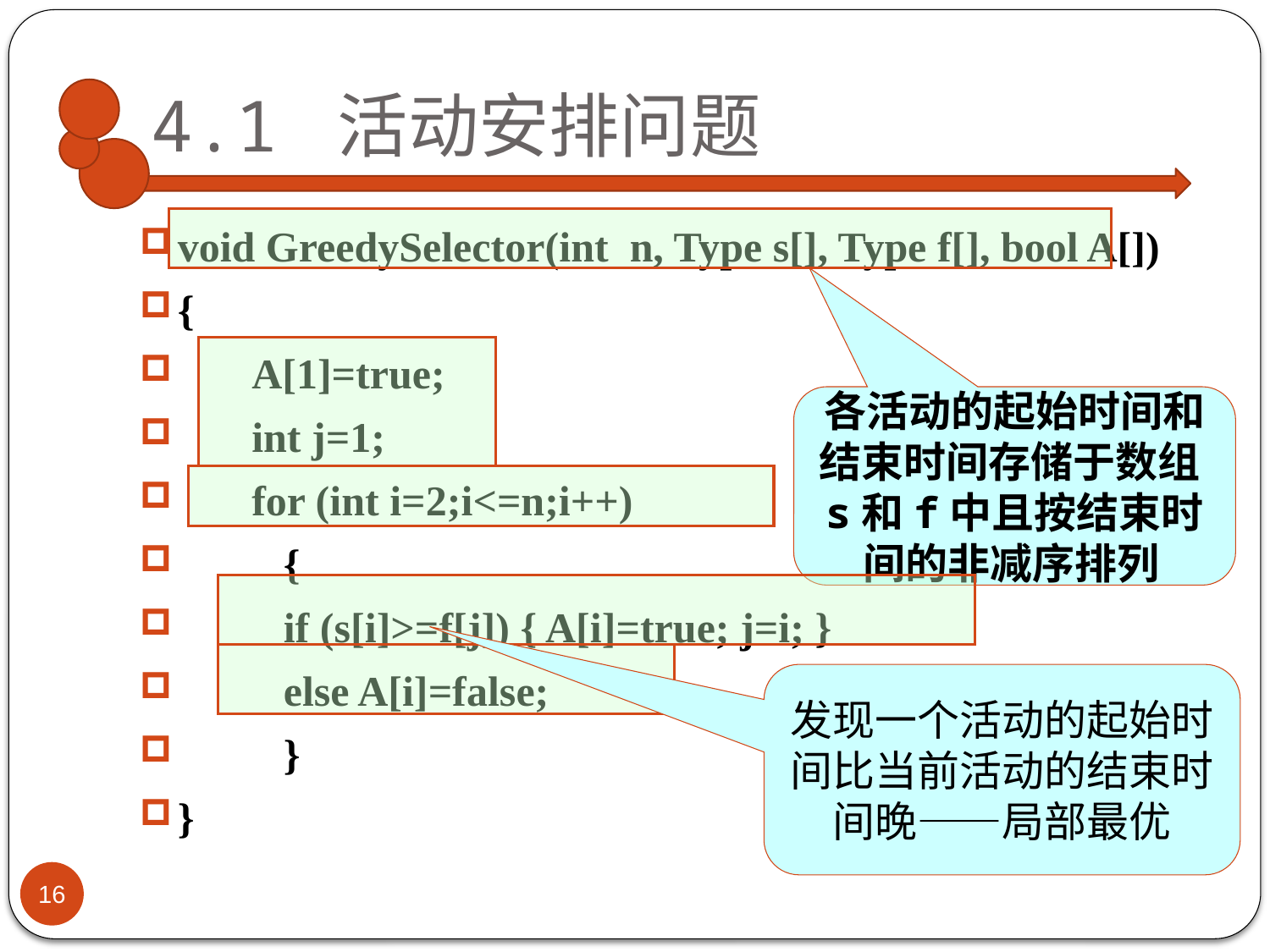

# 4.1 活动安排问题

void GreedySelector(int  n, Type s[], Type f[], bool A[])
{
       A[1]=true;
       int j=1;
       for (int i=2;i<=n;i++)
          {
          if (s[i]>=f[j]) { A[i]=true; j=i; }
          else A[i]=false;
          }
}

各活动的起始时间和结束时间存储于数组s和f中且按结束时间的非减序排列

发现一个活动的起始时间比当前活动的结束时间晚——局部最优
16